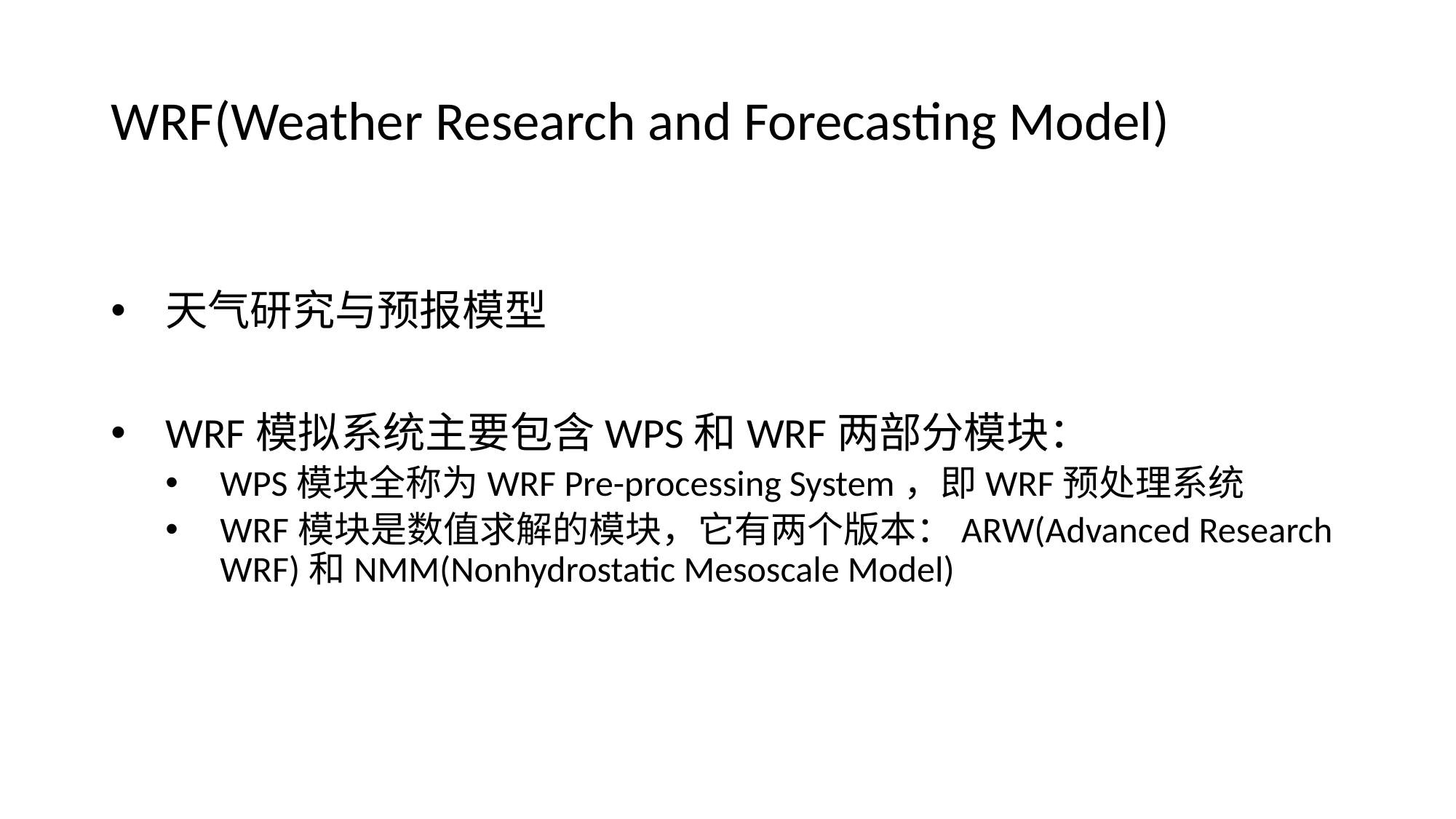

# WRF(Weather Research and Forecasting Model)

天气研究与预报模型

WRF模拟系统主要包含WPS和WRF两部分模块：
WPS模块全称为WRF Pre-processing System，即WRF预处理系统
WRF模块是数值求解的模块，它有两个版本：ARW(Advanced Research WRF)和NMM(Nonhydrostatic Mesoscale Model)